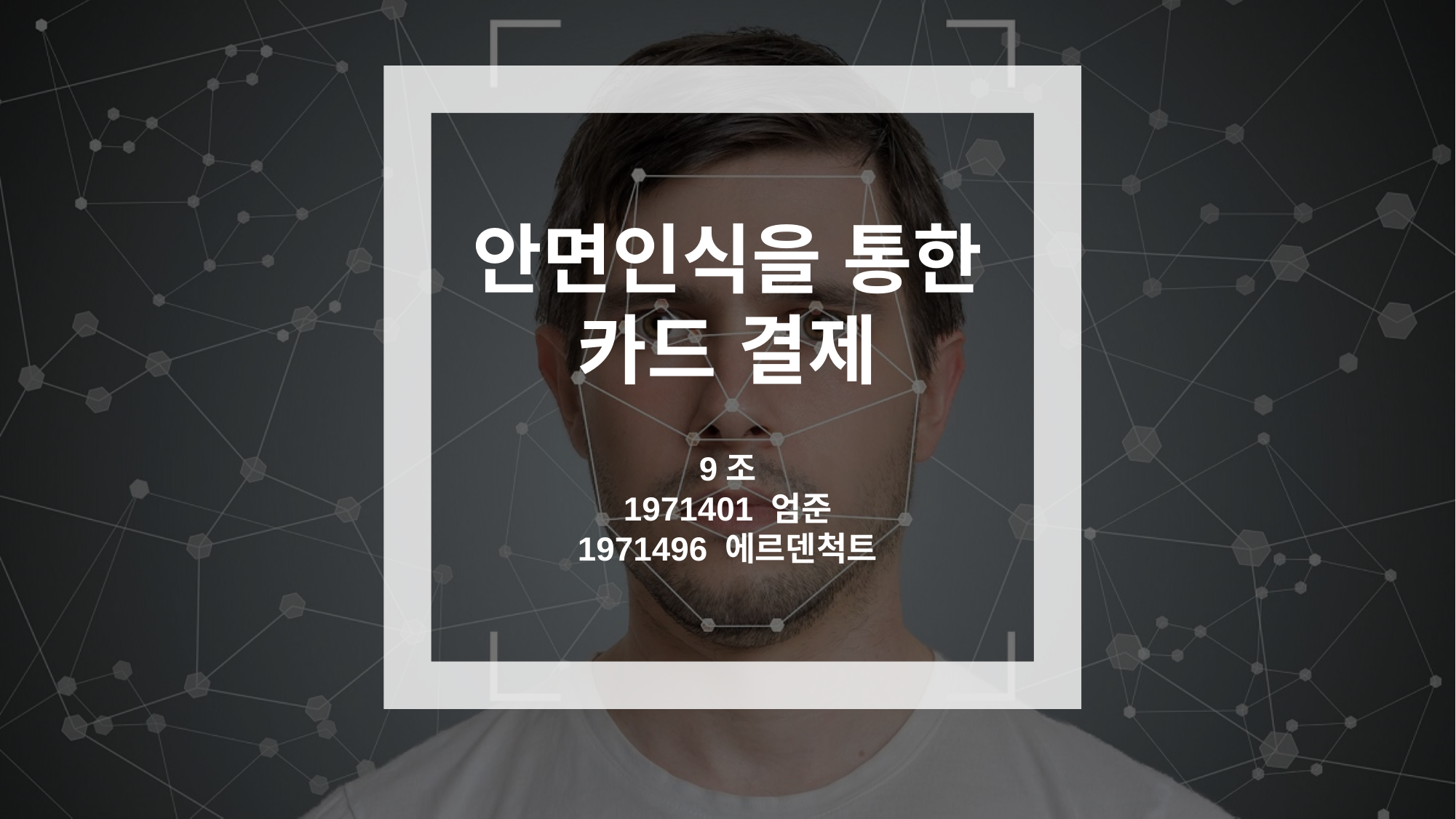

안면인식을 통한
카드 결제

9조
1971401 엄준
1971496 에르덴척트